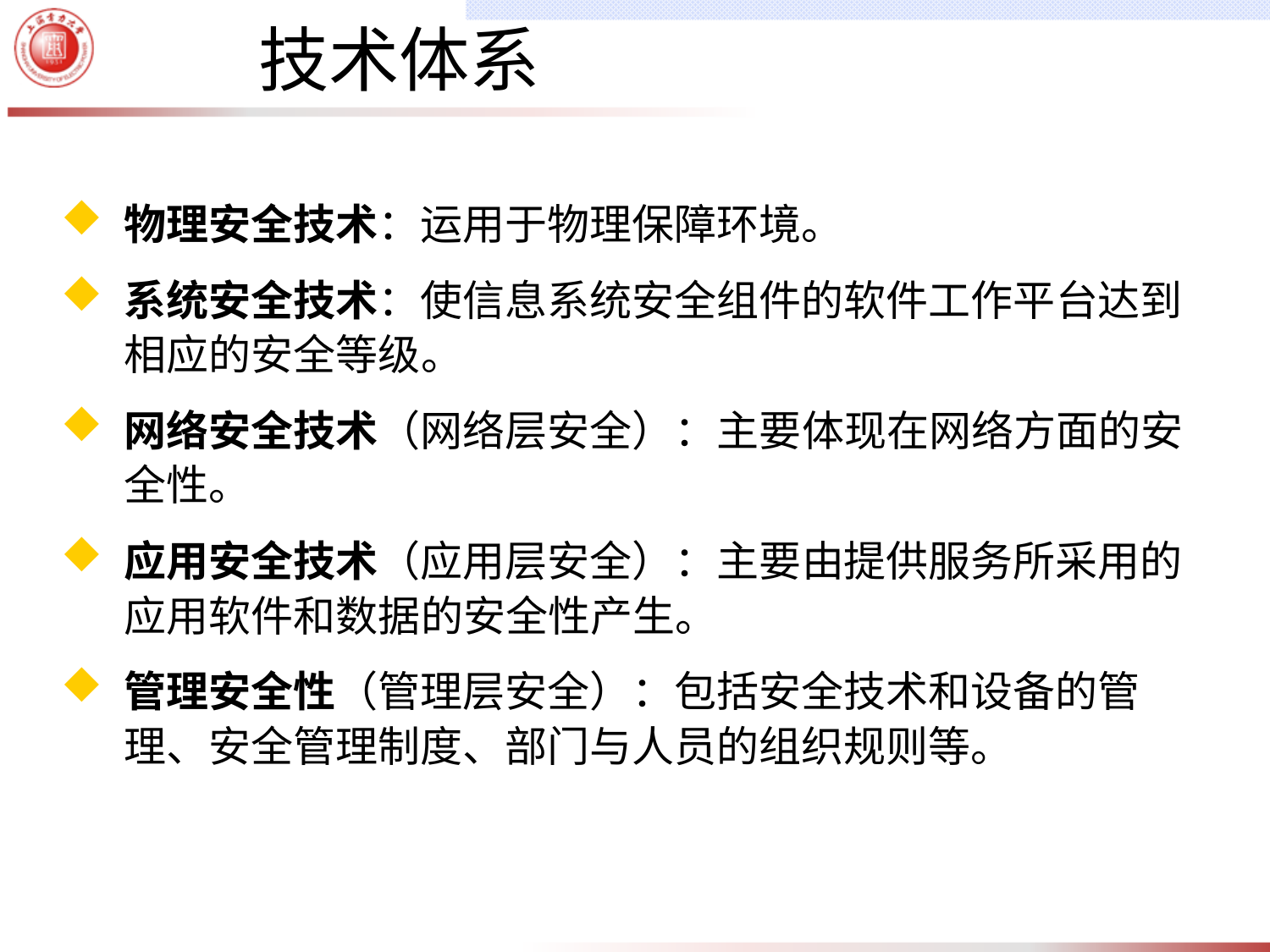

技术体系
物理安全技术：运用于物理保障环境。
系统安全技术：使信息系统安全组件的软件工作平台达到相应的安全等级。
网络安全技术（网络层安全）：主要体现在网络方面的安全性。
应用安全技术（应用层安全）：主要由提供服务所采用的应用软件和数据的安全性产生。
管理安全性（管理层安全）：包括安全技术和设备的管理、安全管理制度、部门与人员的组织规则等。